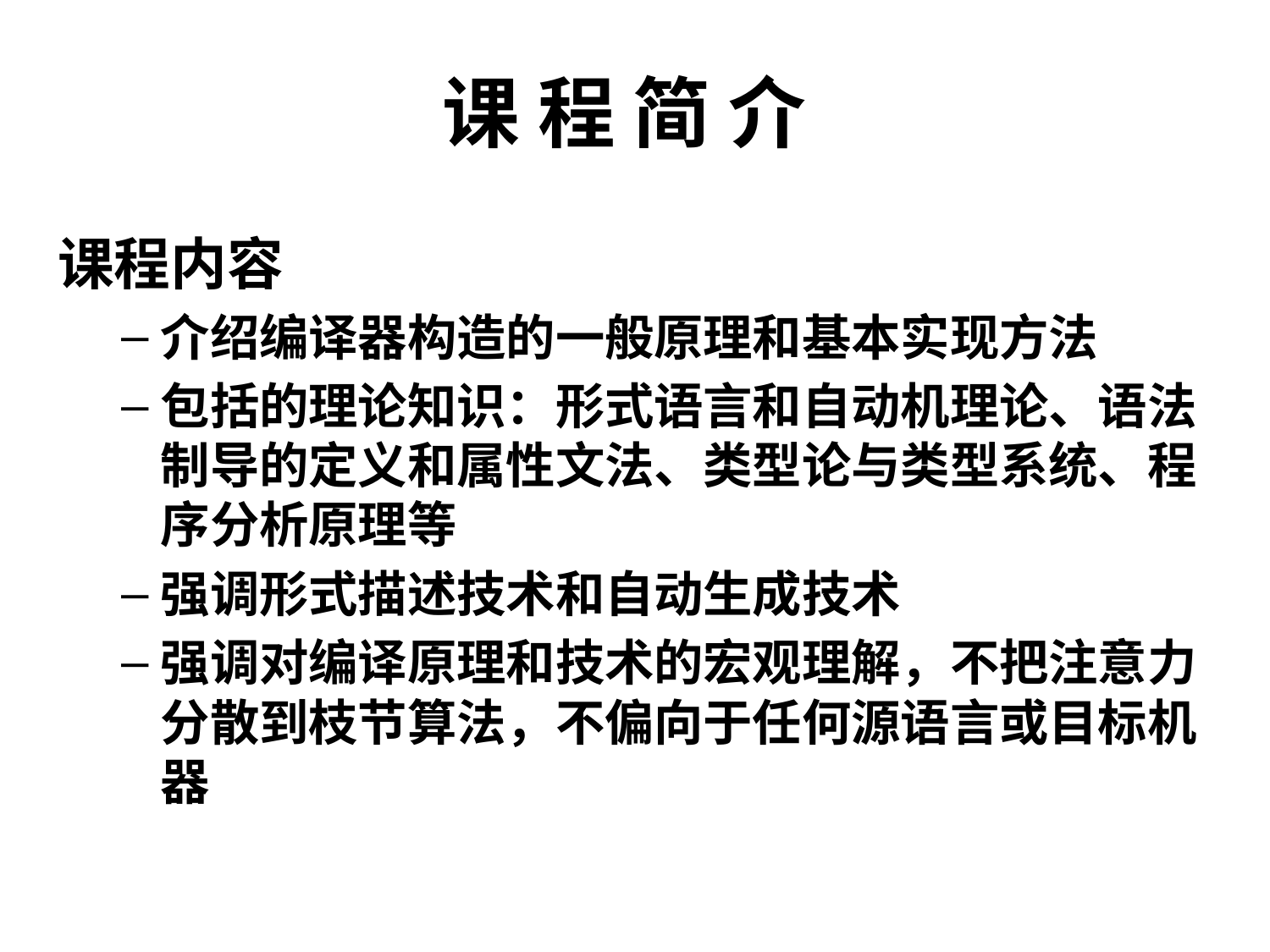

# 课 程 简 介
课程内容
介绍编译器构造的一般原理和基本实现方法
包括的理论知识：形式语言和自动机理论、语法制导的定义和属性文法、类型论与类型系统、程序分析原理等
强调形式描述技术和自动生成技术
强调对编译原理和技术的宏观理解，不把注意力分散到枝节算法，不偏向于任何源语言或目标机器